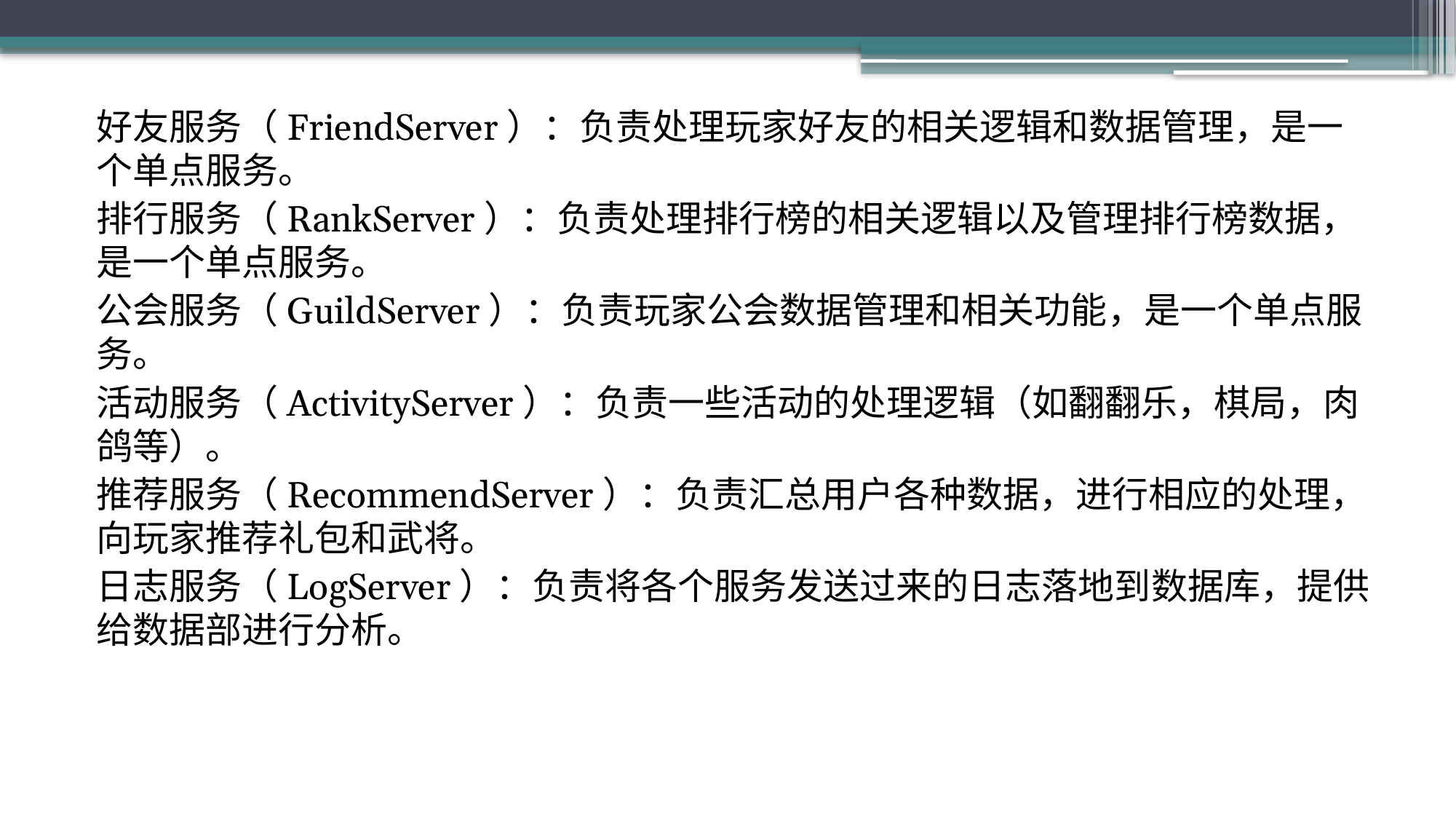

好友服务（FriendServer）：负责处理玩家好友的相关逻辑和数据管理，是一个单点服务。
排行服务（RankServer）：负责处理排行榜的相关逻辑以及管理排行榜数据，是一个单点服务。
公会服务（GuildServer）：负责玩家公会数据管理和相关功能，是一个单点服务。
活动服务（ActivityServer）：负责一些活动的处理逻辑（如翻翻乐，棋局，肉鸽等）。
推荐服务（RecommendServer）：负责汇总用户各种数据，进行相应的处理，向玩家推荐礼包和武将。
日志服务（LogServer）：负责将各个服务发送过来的日志落地到数据库，提供给数据部进行分析。